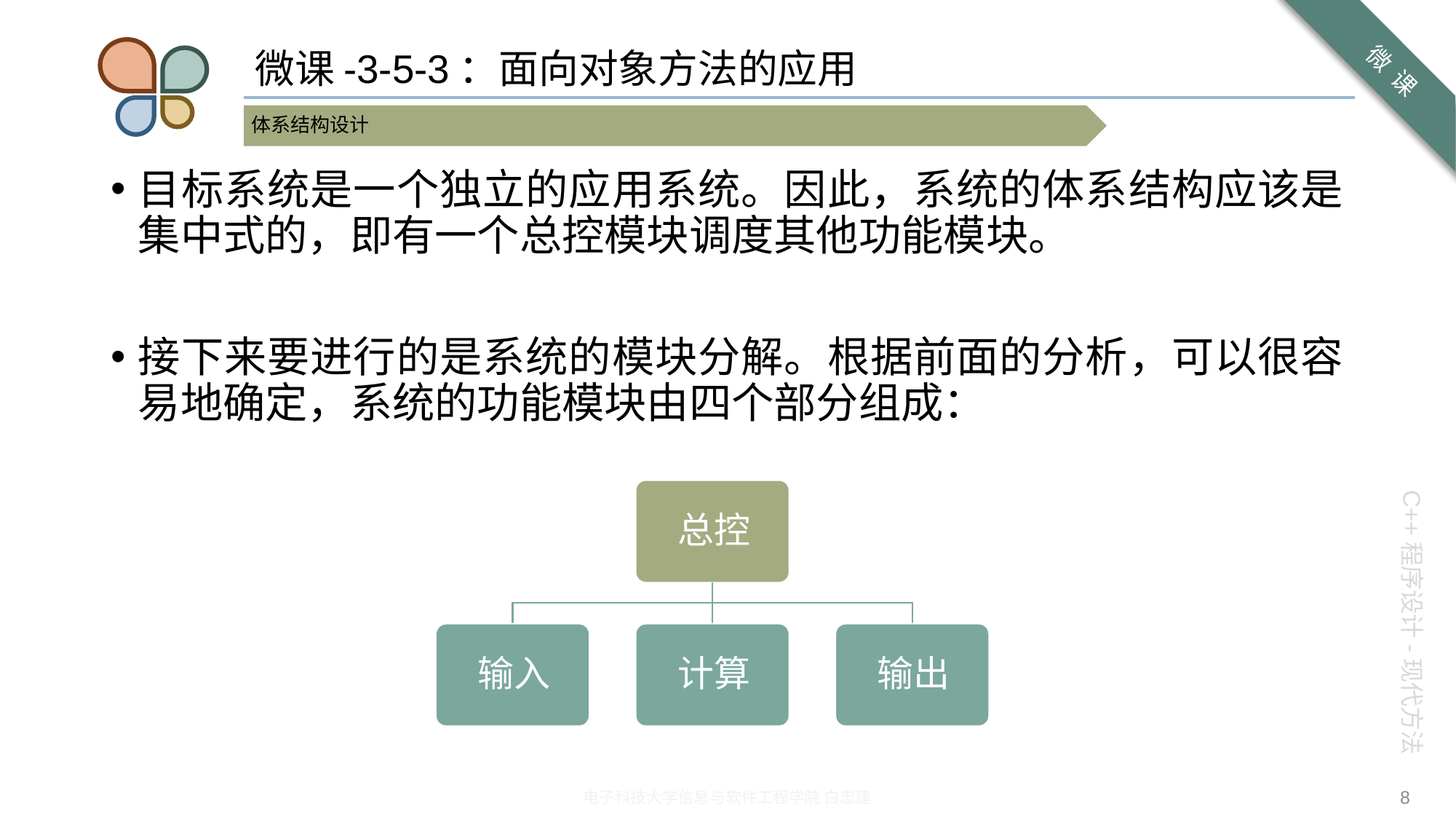

# 微课-3-5-3：面向对象方法的应用
体系结构设计
目标系统是一个独立的应用系统。因此，系统的体系结构应该是集中式的，即有一个总控模块调度其他功能模块。

接下来要进行的是系统的模块分解。根据前面的分析，可以很容易地确定，系统的功能模块由四个部分组成：

总控
输入
计算
输出
8